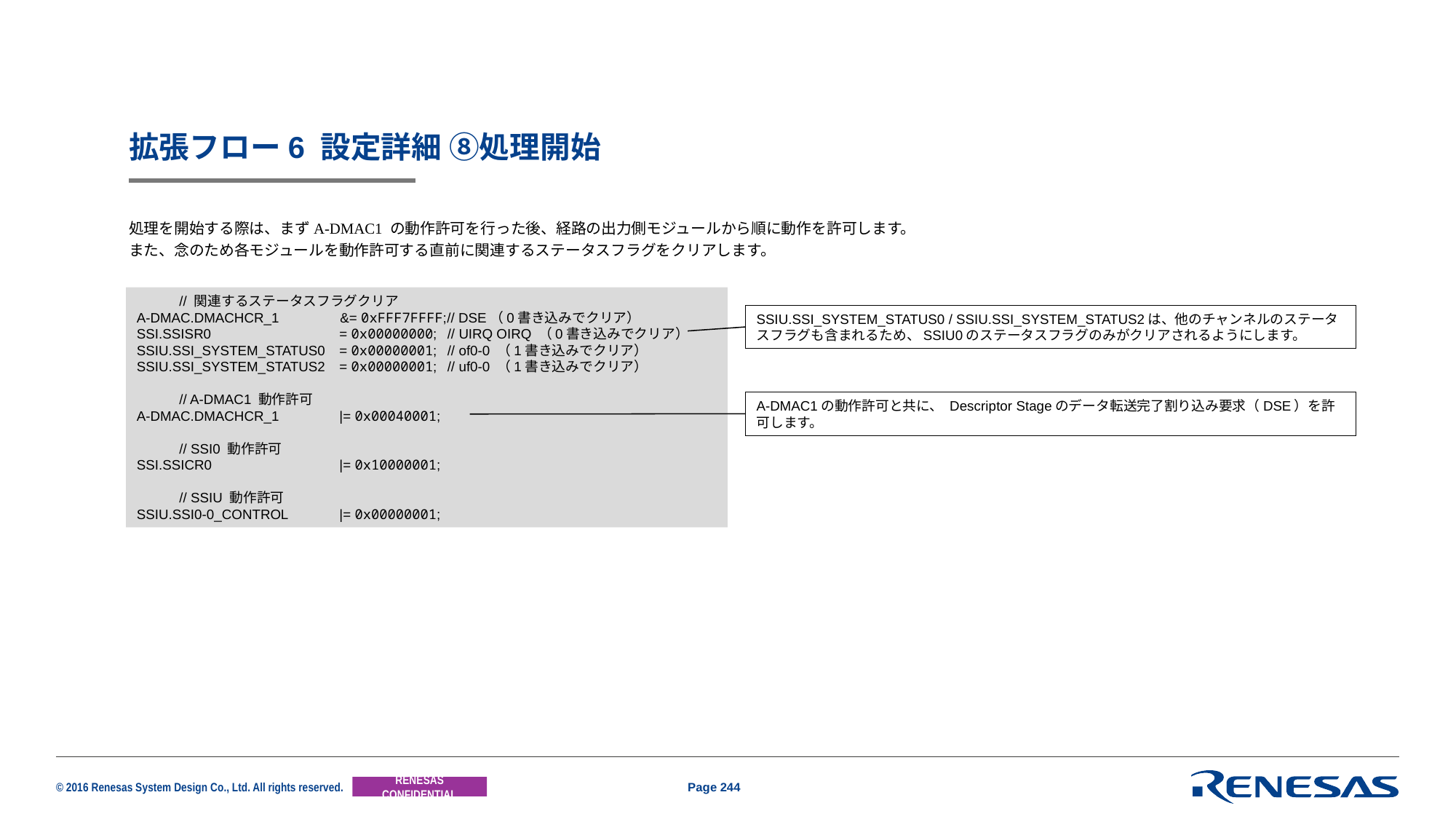

# 拡張フロー6 設定詳細 ⑧処理開始
処理を開始する際は、まずA-DMAC1 の動作許可を行った後、経路の出力側モジュールから順に動作を許可します。
また、念のため各モジュールを動作許可する直前に関連するステータスフラグをクリアします。
	// 関連するステータスフラグクリア
A-DMAC.DMACHCR_1	&= 0xFFF7FFFF;	// DSE（0書き込みでクリア）
SSI.SSISR0 	= 0x00000000;	// UIRQ OIRQ （0書き込みでクリア）
SSIU.SSI_SYSTEM_STATUS0	= 0x00000001;	// of0-0 （1書き込みでクリア）
SSIU.SSI_SYSTEM_STATUS2	= 0x00000001;	// uf0-0 （1書き込みでクリア）

	// A-DMAC1 動作許可
A-DMAC.DMACHCR_1	|= 0x00040001;

	// SSI0 動作許可
SSI.SSICR0 	|= 0x10000001;

	// SSIU 動作許可
SSIU.SSI0-0_CONTROL	|= 0x00000001;
SSIU.SSI_SYSTEM_STATUS0 / SSIU.SSI_SYSTEM_STATUS2は、他のチャンネルのステータスフラグも含まれるため、SSIU0のステータスフラグのみがクリアされるようにします。
A-DMAC1の動作許可と共に、 Descriptor Stageのデータ転送完了割り込み要求（DSE）を許可します。
Page 244